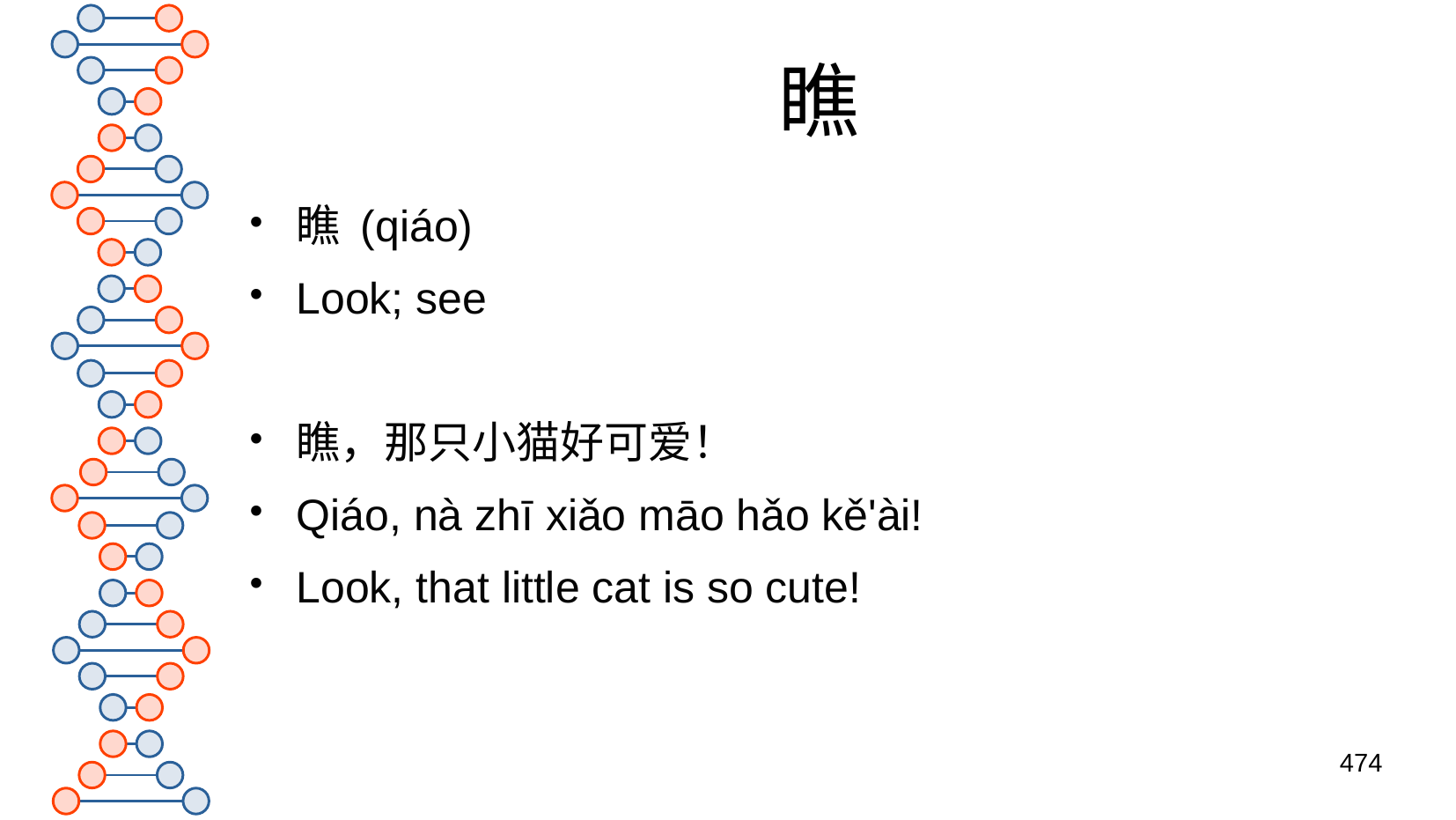

# 瞧
瞧 (qiáo)
Look; see

瞧，那只小猫好可爱！
Qiáo, nà zhī xiǎo māo hǎo kě'ài!
Look, that little cat is so cute!

474